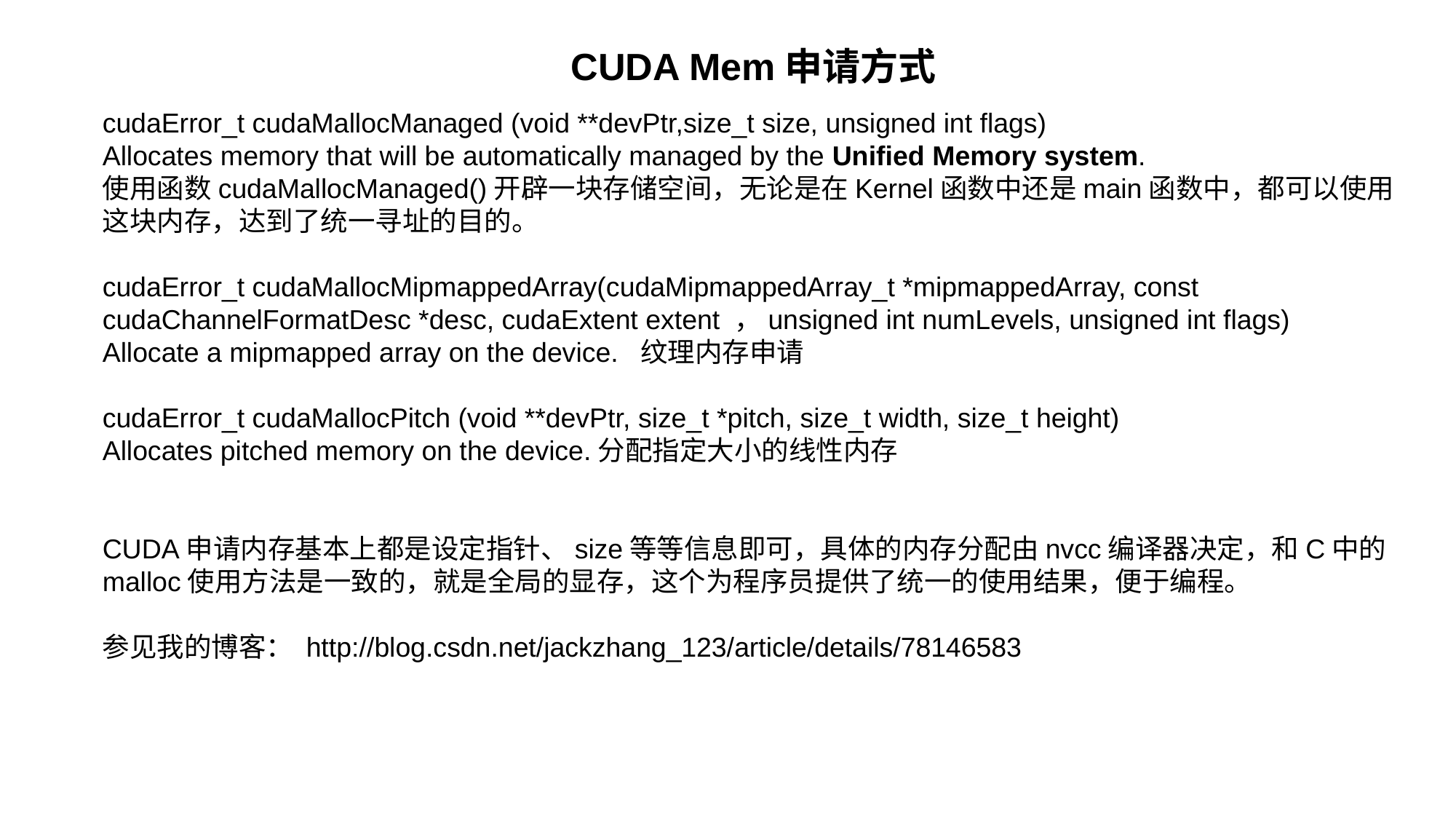

CUDA Mem申请方式
cudaError_t cudaMallocManaged (void **devPtr,size_t size, unsigned int flags)
Allocates memory that will be automatically managed by the Unified Memory system.
使用函数cudaMallocManaged()开辟一块存储空间，无论是在Kernel函数中还是main函数中，都可以使用这块内存，达到了统一寻址的目的。

cudaError_t cudaMallocMipmappedArray(cudaMipmappedArray_t *mipmappedArray, const
cudaChannelFormatDesc *desc, cudaExtent extent ，unsigned int numLevels, unsigned int flags)
Allocate a mipmapped array on the device.  纹理内存申请

cudaError_t cudaMallocPitch (void **devPtr, size_t *pitch, size_t width, size_t height)
Allocates pitched memory on the device.分配指定大小的线性内存

CUDA申请内存基本上都是设定指针、size等等信息即可，具体的内存分配由nvcc编译器决定，和C中的malloc使用方法是一致的，就是全局的显存，这个为程序员提供了统一的使用结果，便于编程。

参见我的博客： http://blog.csdn.net/jackzhang_123/article/details/78146583